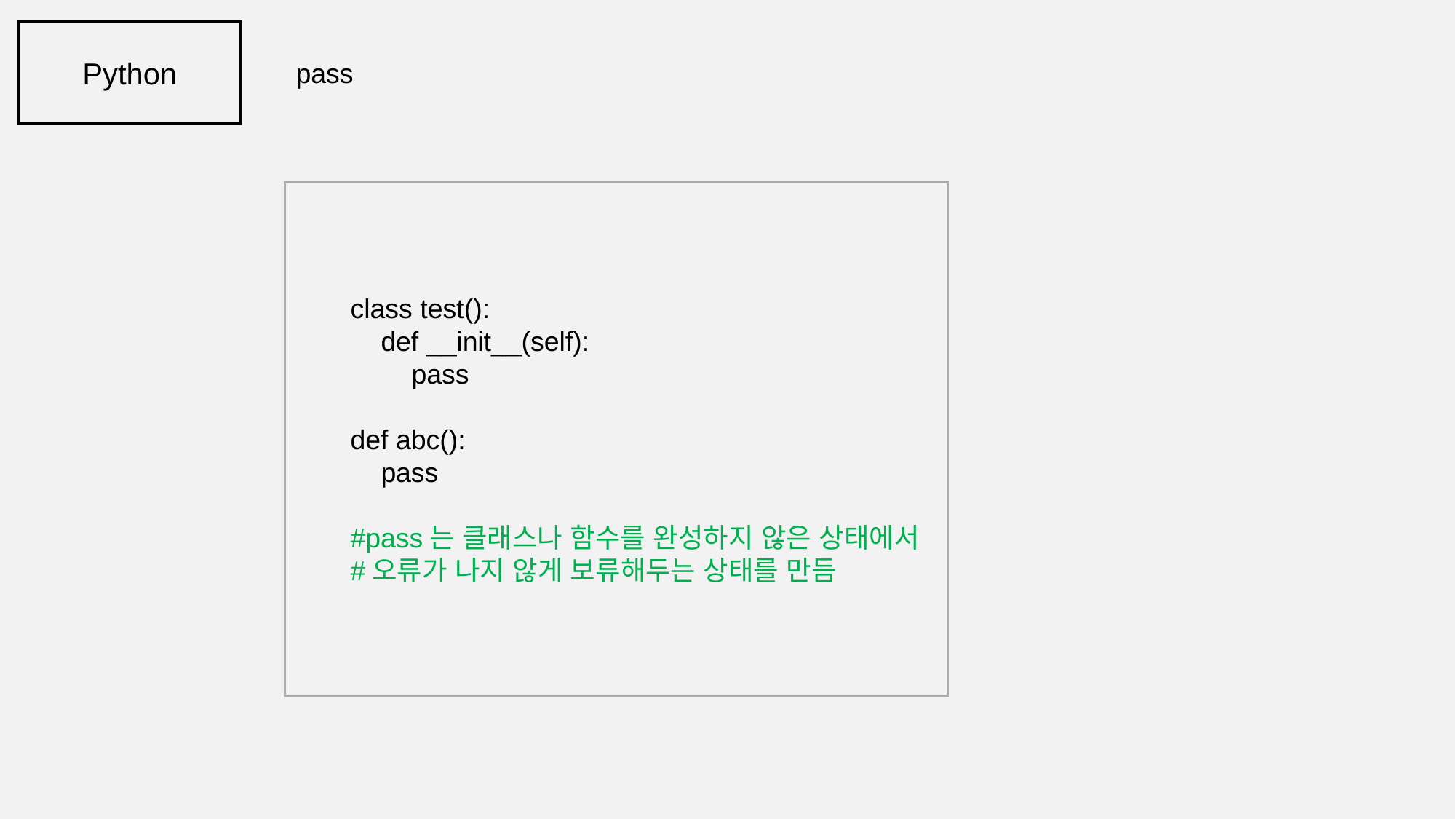

Python
pass
class test():
    def __init__(self):
        pass

def abc():
    pass

#pass는 클래스나 함수를 완성하지 않은 상태에서
#오류가 나지 않게 보류해두는 상태를 만듬
   '"